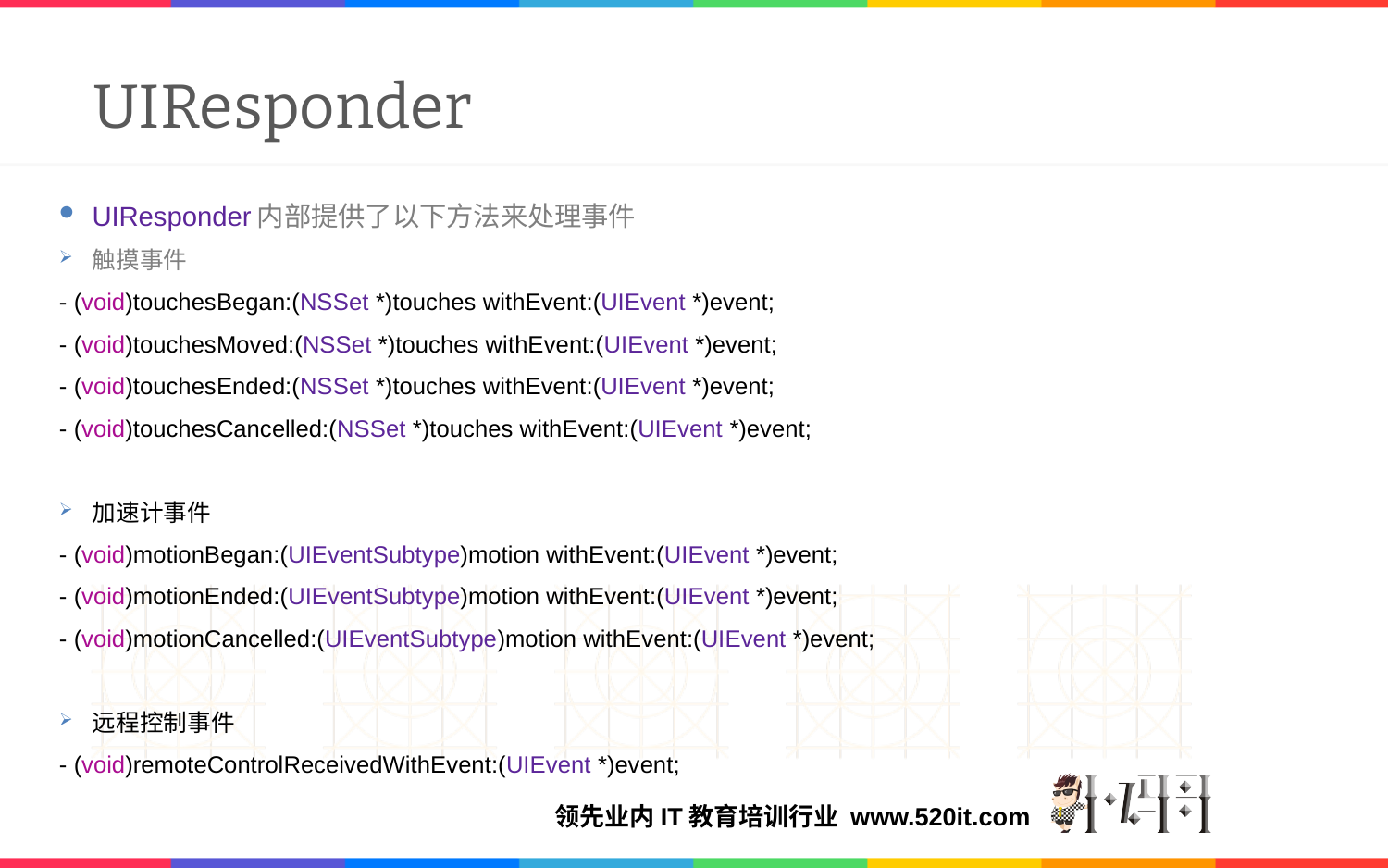

# UIResponder
UIResponder内部提供了以下方法来处理事件
触摸事件
- (void)touchesBegan:(NSSet *)touches withEvent:(UIEvent *)event;
- (void)touchesMoved:(NSSet *)touches withEvent:(UIEvent *)event;
- (void)touchesEnded:(NSSet *)touches withEvent:(UIEvent *)event;
- (void)touchesCancelled:(NSSet *)touches withEvent:(UIEvent *)event;

加速计事件
- (void)motionBegan:(UIEventSubtype)motion withEvent:(UIEvent *)event;
- (void)motionEnded:(UIEventSubtype)motion withEvent:(UIEvent *)event;
- (void)motionCancelled:(UIEventSubtype)motion withEvent:(UIEvent *)event;

远程控制事件
- (void)remoteControlReceivedWithEvent:(UIEvent *)event;